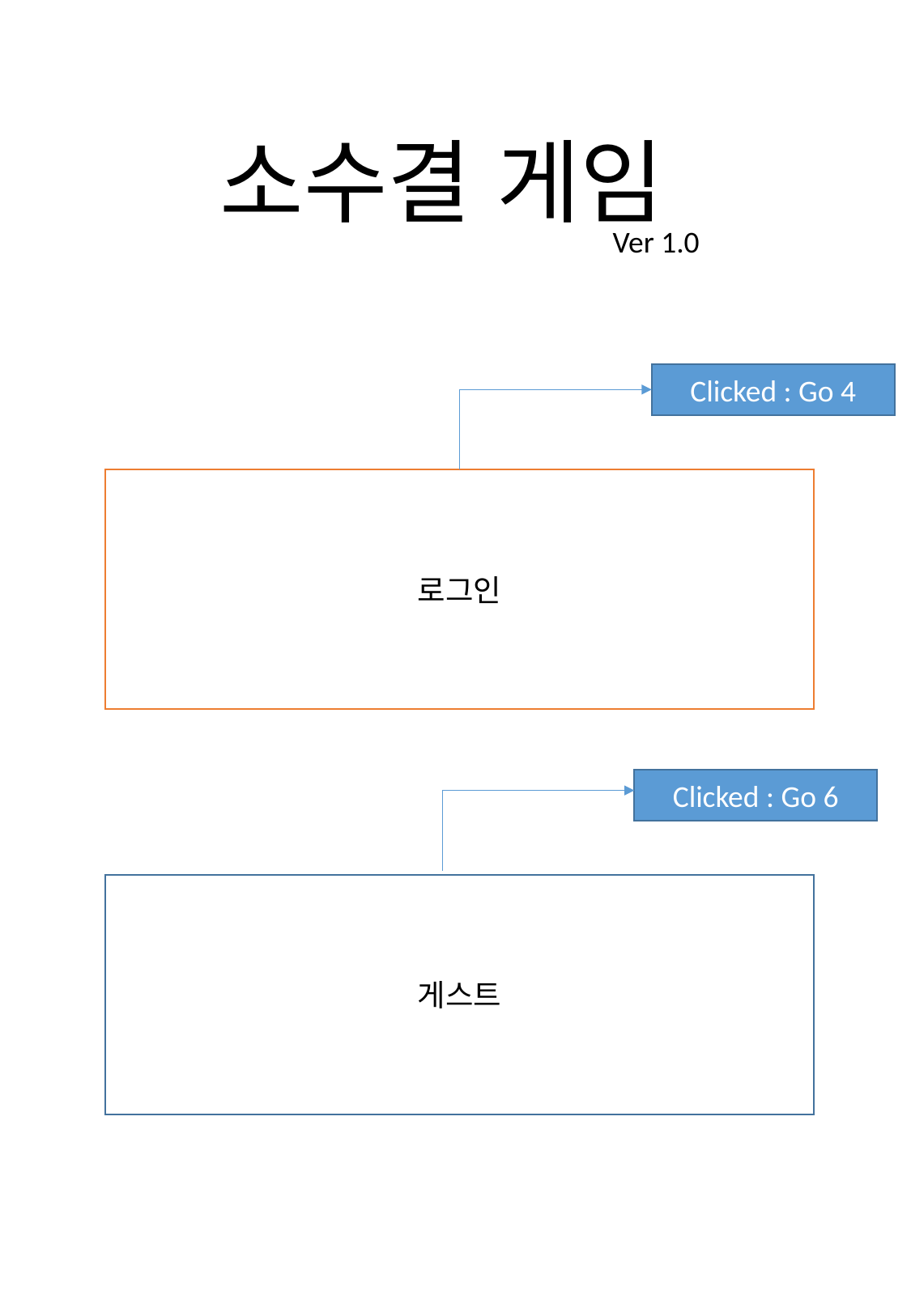

시작 대기 화면
소수결 게임
Ver 1.0
Clicked : Go 4
로그인
Clicked : Go 6
게스트